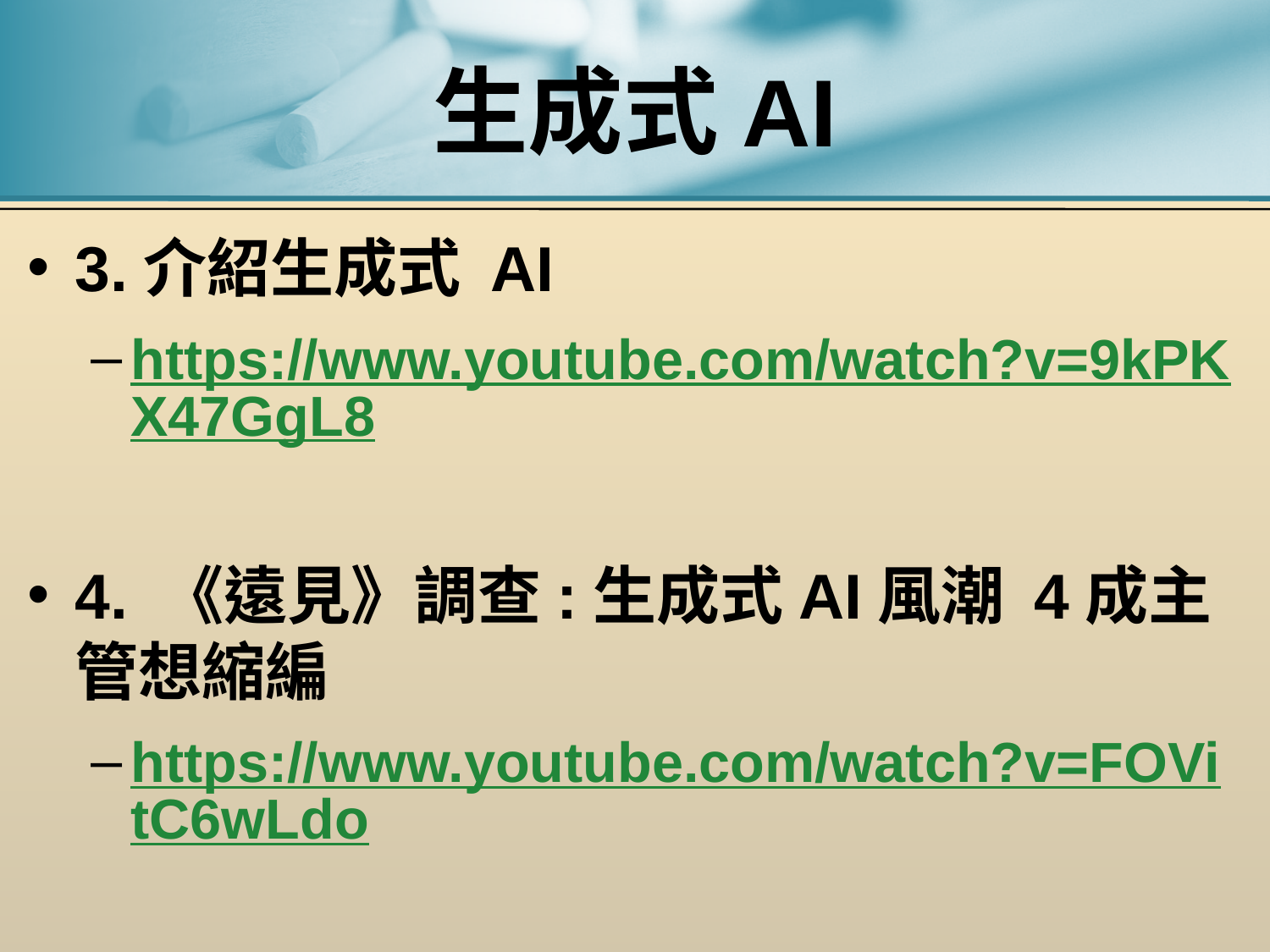

# 生成式AI
3.介紹生成式 AI
https://www.youtube.com/watch?v=9kPKX47GgL8

4. 《遠見》調查:生成式AI風潮 4成主管想縮編
https://www.youtube.com/watch?v=FOVitC6wLdo